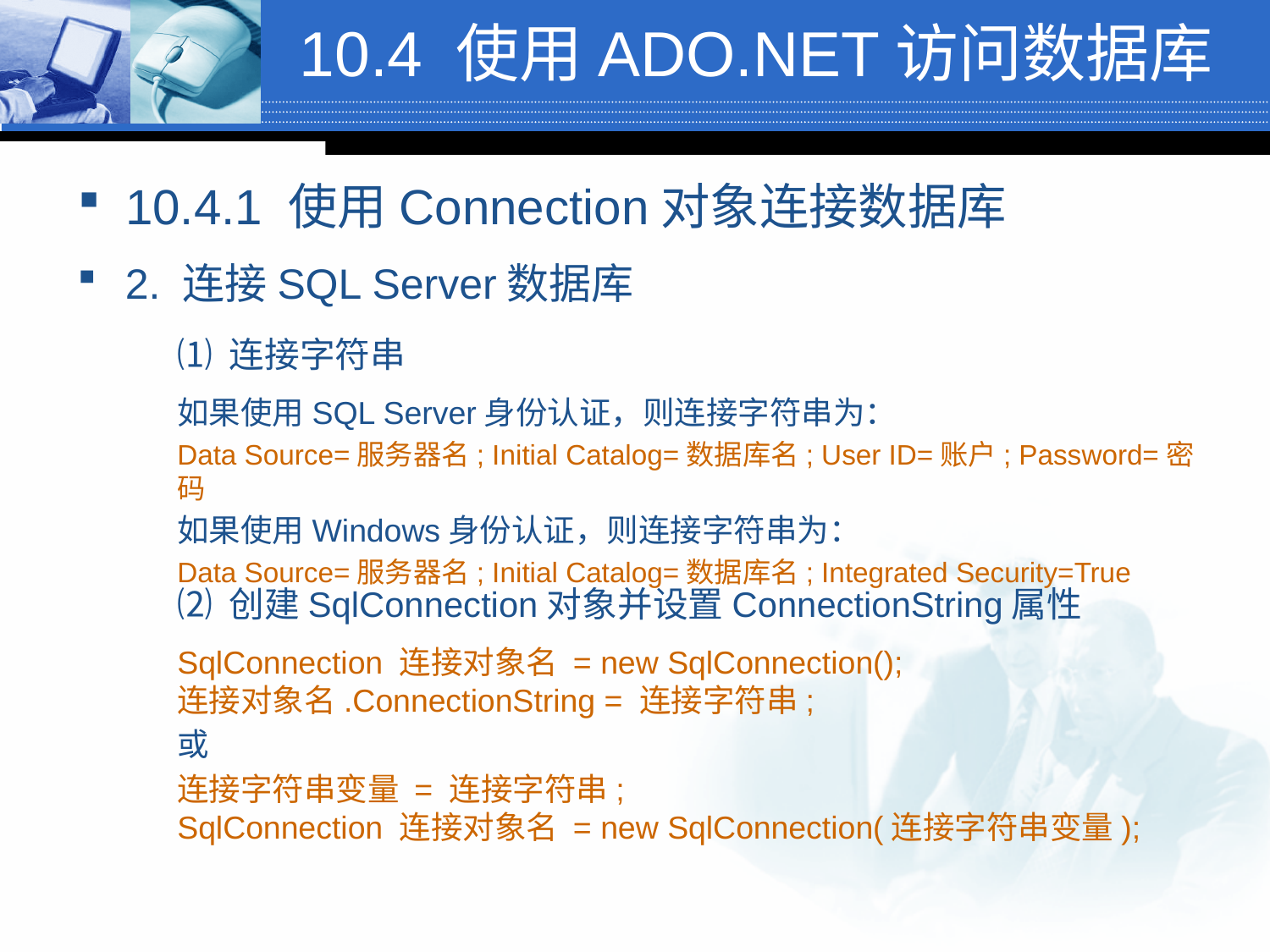

# 10.4 使用ADO.NET访问数据库
10.4.1 使用Connection对象连接数据库
2. 连接SQL Server数据库
⑴ 连接字符串
如果使用SQL Server身份认证，则连接字符串为：
Data Source=服务器名; Initial Catalog=数据库名; User ID=账户; Password=密码
如果使用Windows身份认证，则连接字符串为：
Data Source=服务器名; Initial Catalog=数据库名; Integrated Security=True
⑵ 创建SqlConnection对象并设置ConnectionString属性
SqlConnection 连接对象名 = new SqlConnection();
连接对象名.ConnectionString = 连接字符串;
或
连接字符串变量 = 连接字符串;
SqlConnection 连接对象名 = new SqlConnection(连接字符串变量);